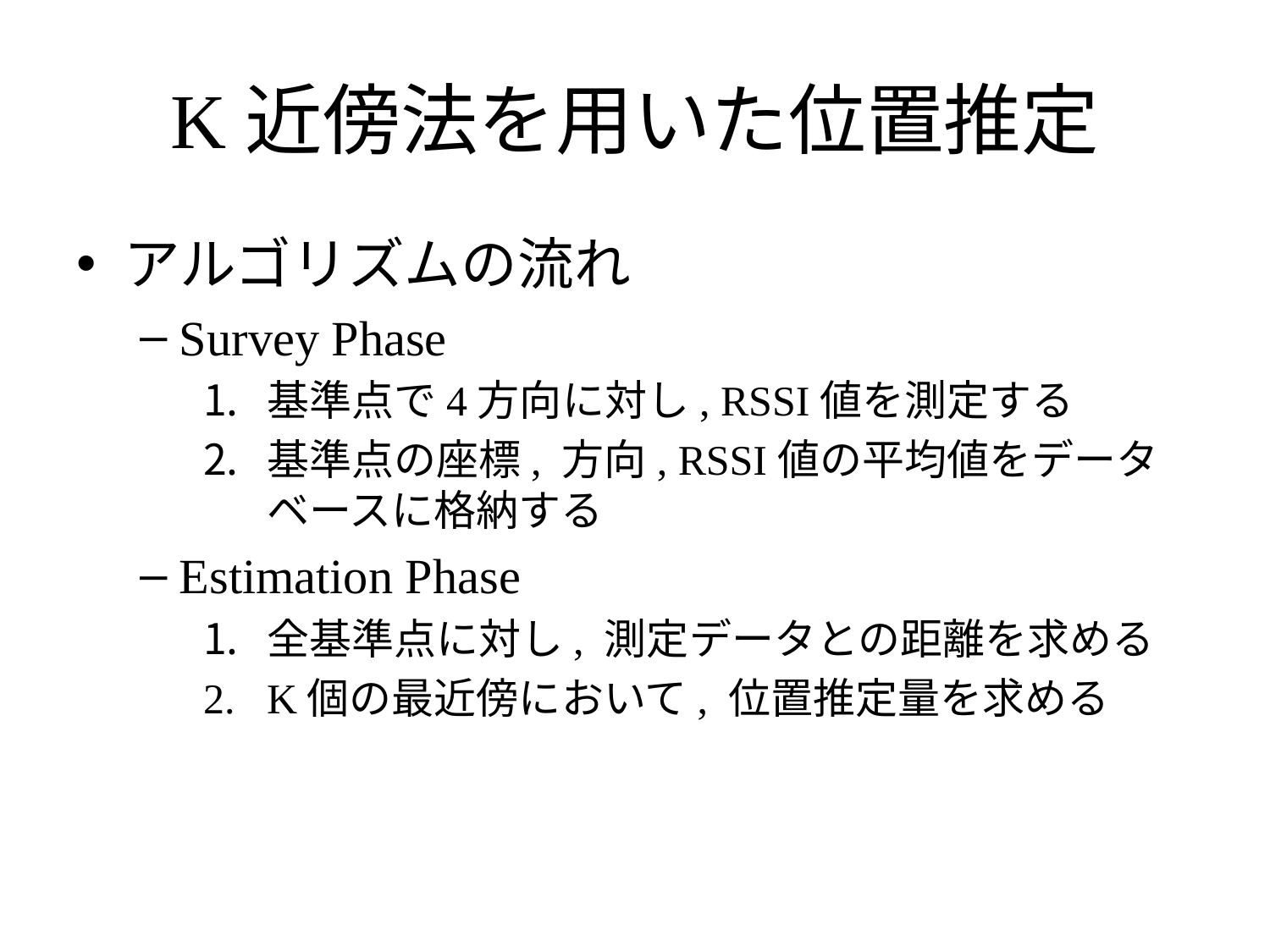

# K近傍法を用いた位置推定
アルゴリズムの流れ
Survey Phase
基準点で4方向に対し, RSSI値を測定する
基準点の座標, 方向, RSSI値の平均値をデータベースに格納する
Estimation Phase
全基準点に対し, 測定データとの距離を求める
K個の最近傍において, 位置推定量を求める